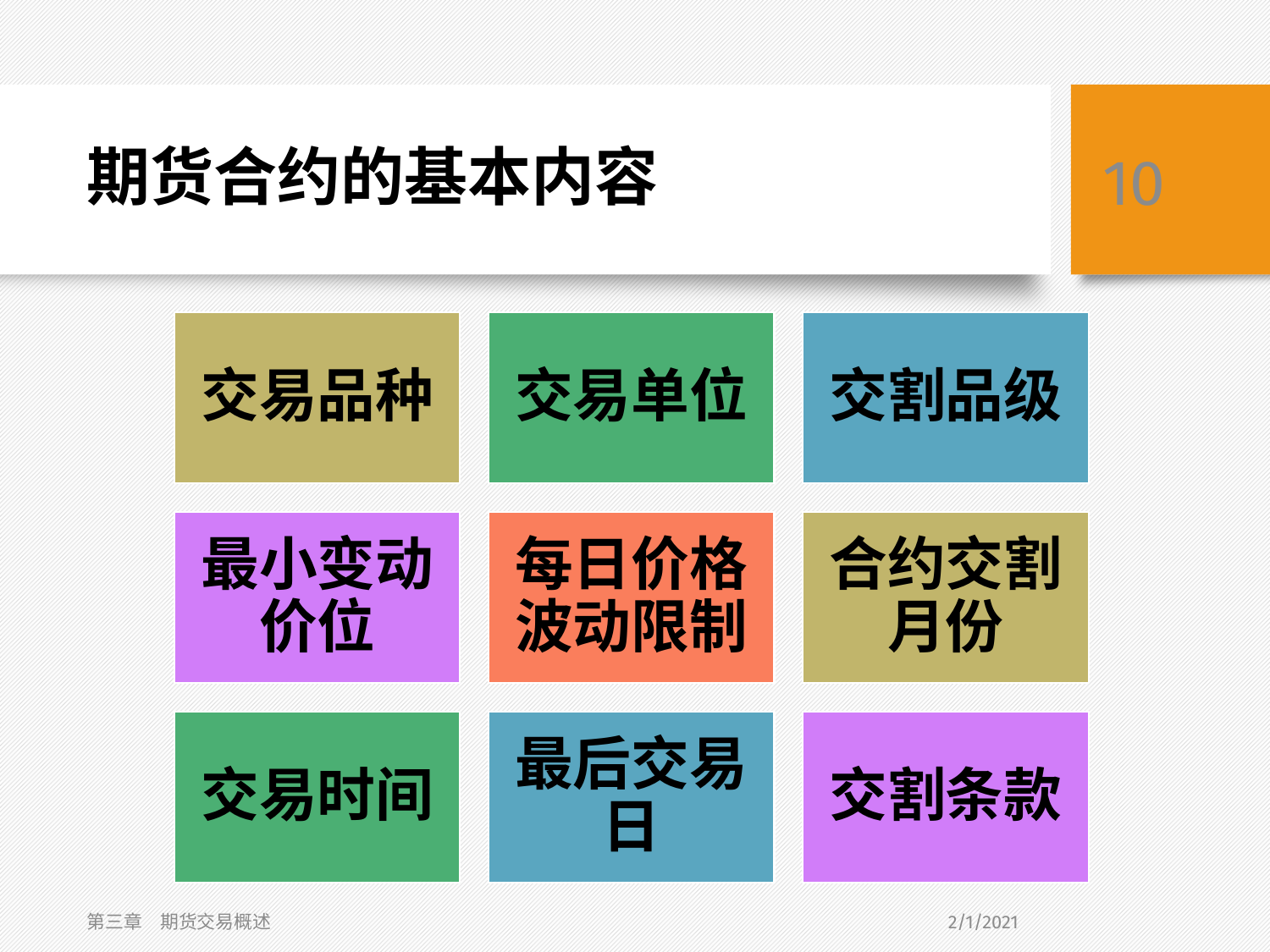

# 期货合约的基本内容
10
交易品种
交易单位
交割品级
最小变动价位
每日价格波动限制
合约交割月份
交易时间
最后交易日
交割条款
2/1/2021
第三章　期货交易概述